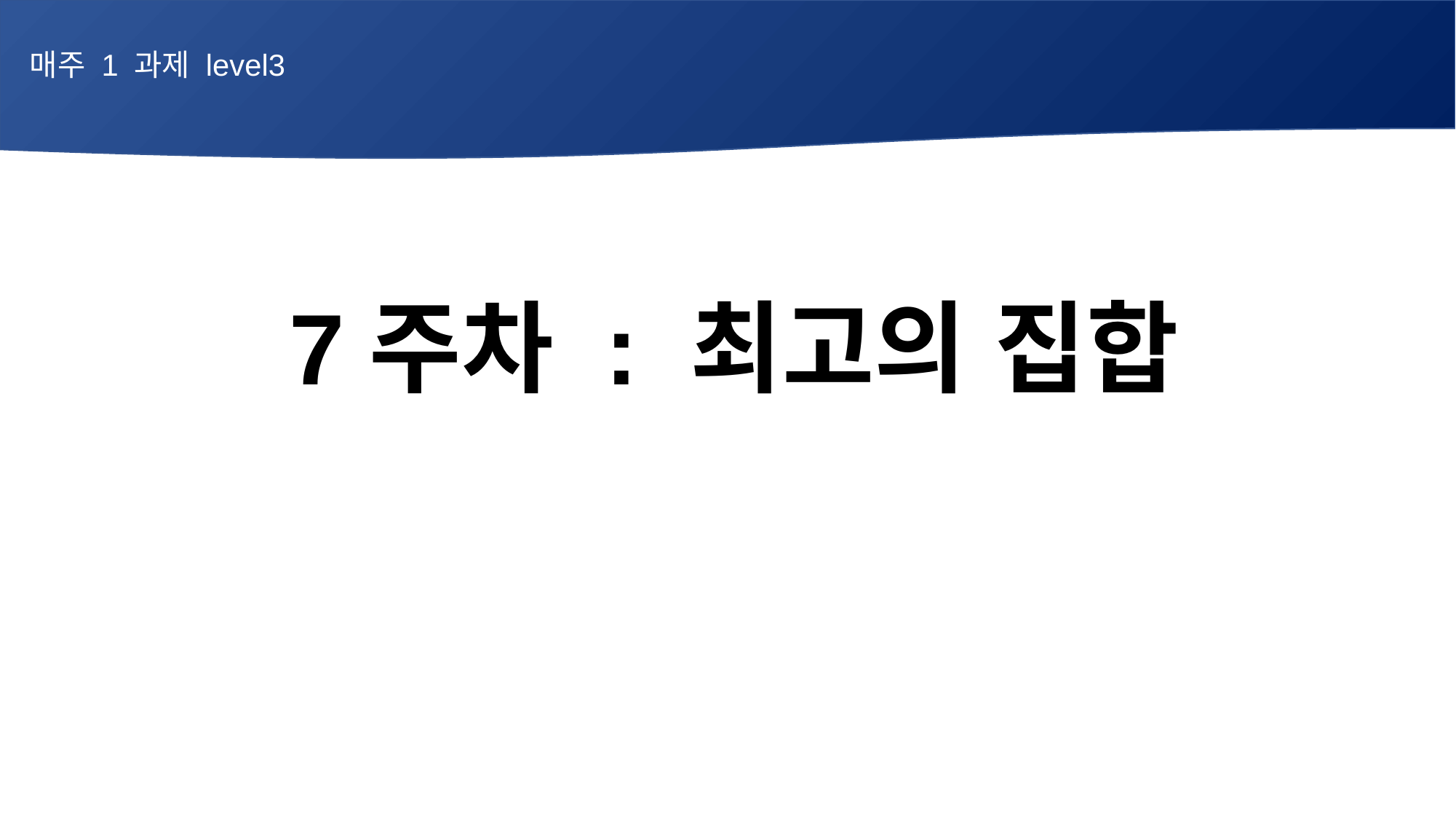

매주 1 과제 level3
7주차 : 최고의 집합